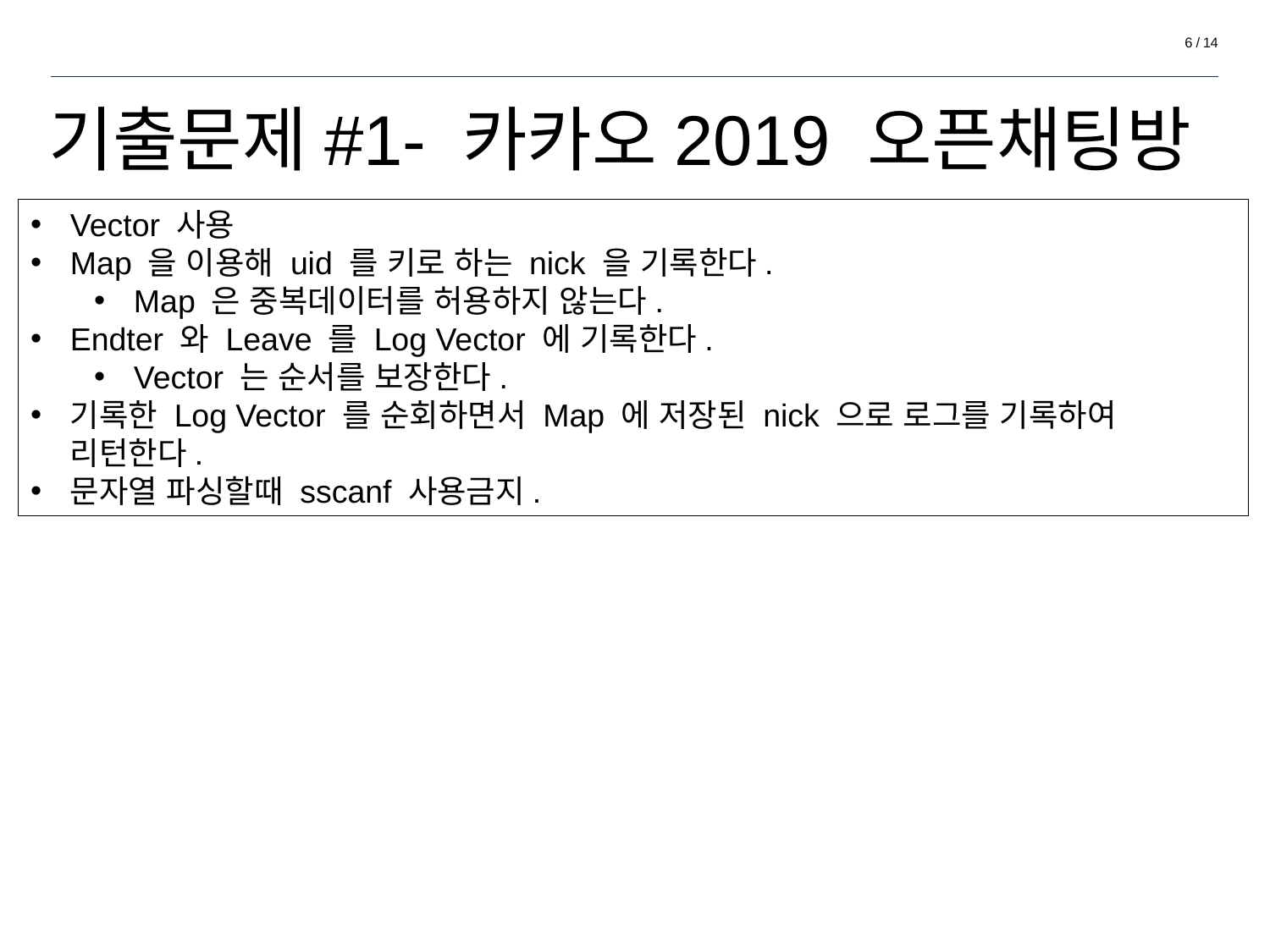

6 / 14
# 기출문제#1- 카카오2019 오픈채팅방
Vector 사용
Map 을 이용해 uid 를 키로 하는 nick 을 기록한다.
Map 은 중복데이터를 허용하지 않는다.
Endter 와 Leave 를 Log Vector 에 기록한다.
Vector 는 순서를 보장한다.
기록한 Log Vector 를 순회하면서 Map 에 저장된 nick 으로 로그를 기록하여 리턴한다.
문자열 파싱할때 sscanf 사용금지.